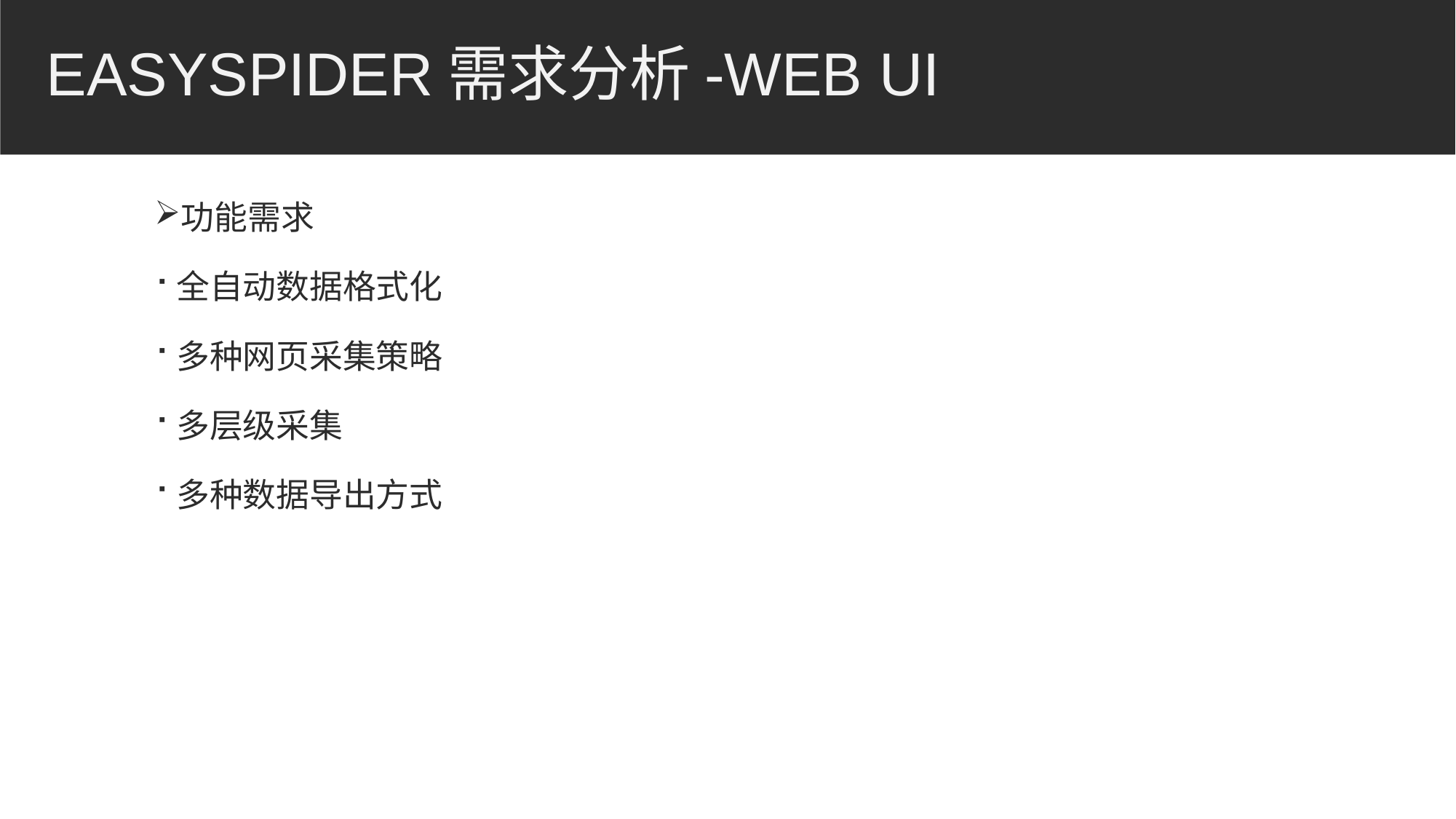

# EasySpider需求分析-Web UI
功能需求
全自动数据格式化
多种网页采集策略
多层级采集
多种数据导出方式